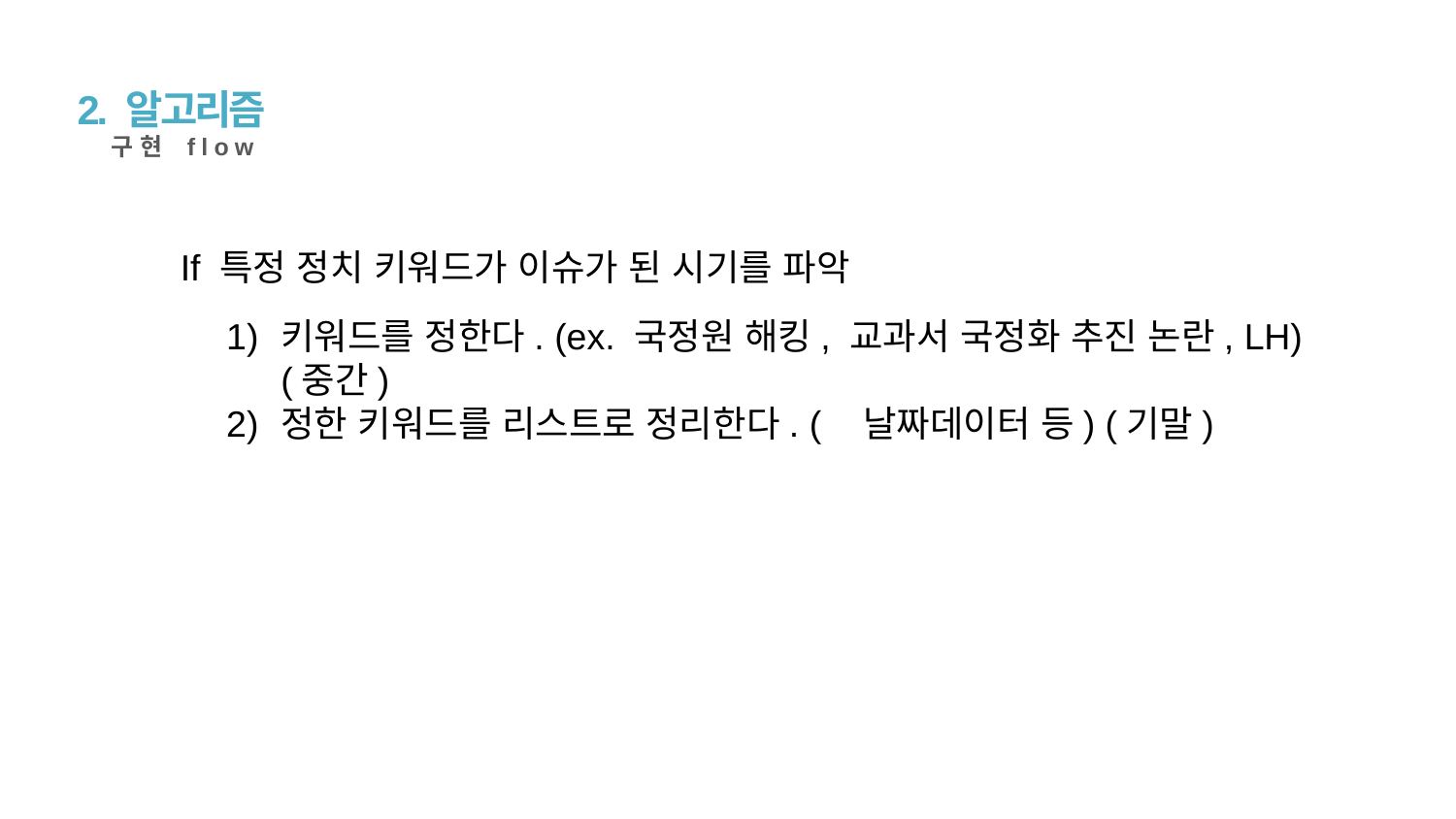

2. 알고리즘
구현 flow
If 특정 정치 키워드가 이슈가 된 시기를 파악
키워드를 정한다. (ex. 국정원 해킹, 교과서 국정화 추진 논란, LH) (중간)
정한 키워드를 리스트로 정리한다. (	날짜데이터 등) (기말)